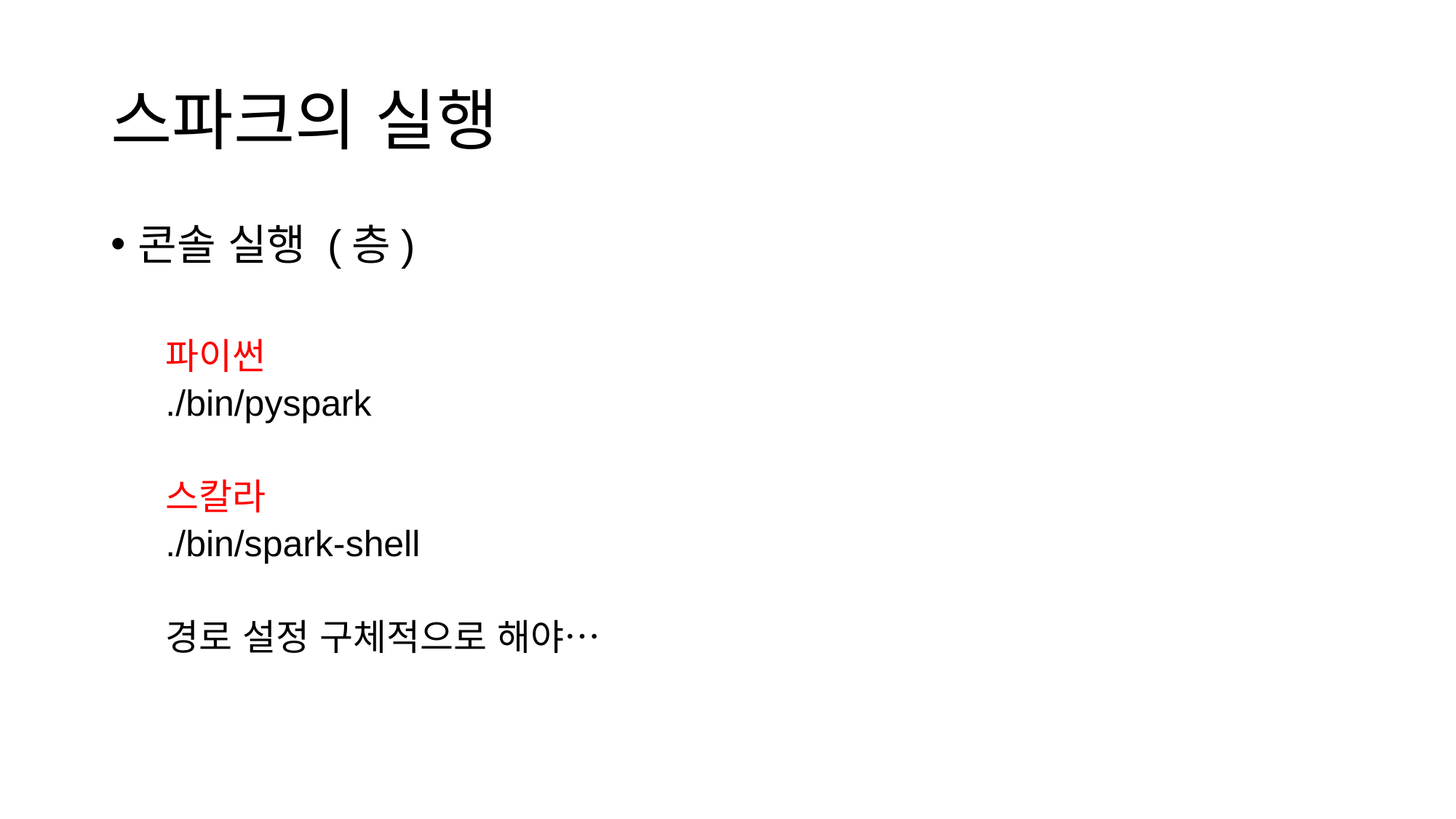

# 스파크의 실행
콘솔 실행 (층)

파이썬
./bin/pyspark

스칼라
./bin/spark-shell

경로 설정 구체적으로 해야…